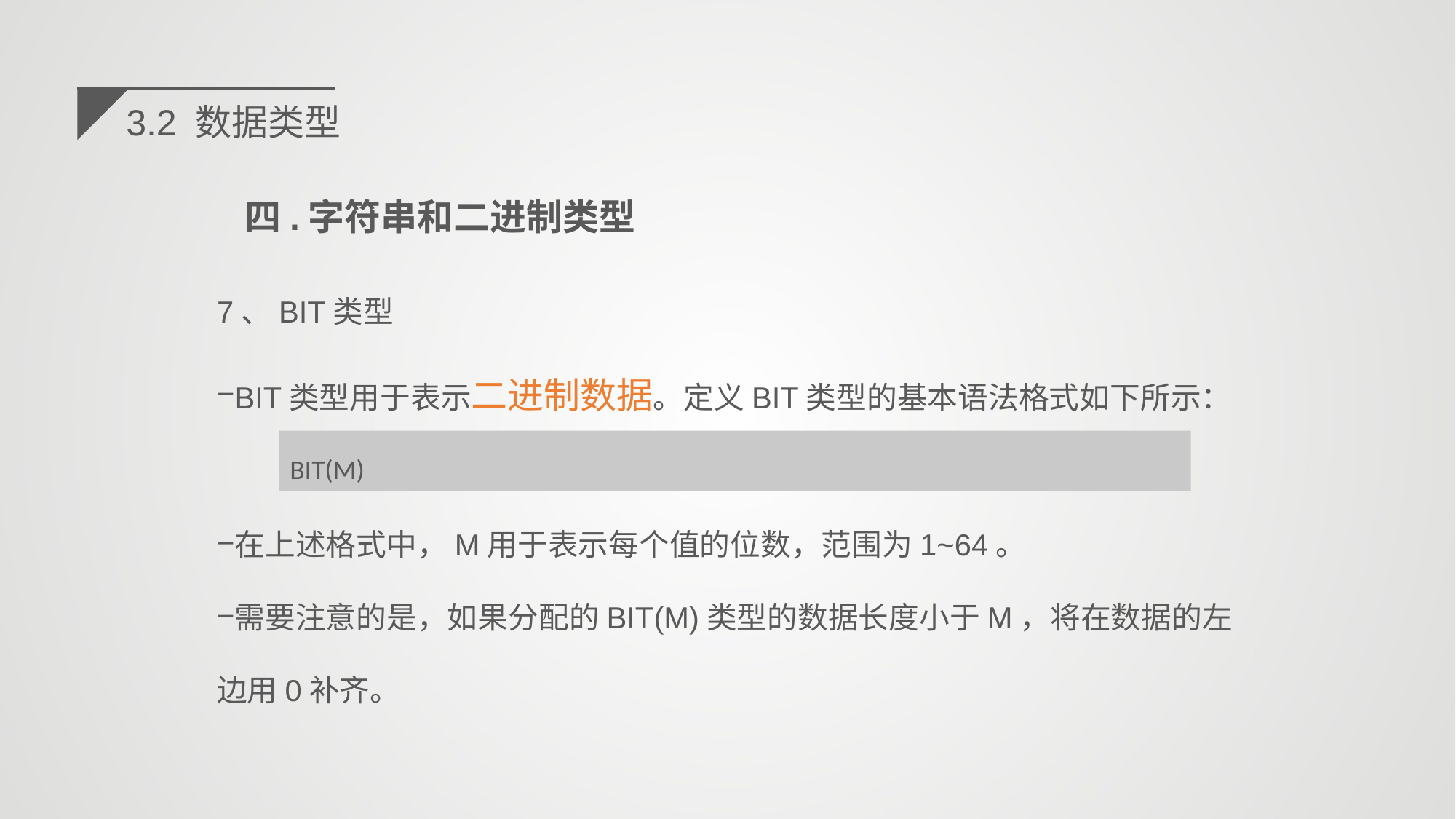

3.2 数据类型

四.字符串和二进制类型
7、BIT类型
BIT类型用于表示二进制数据。定义BIT类型的基本语法格式如下所示：

在上述格式中，M用于表示每个值的位数，范围为1~64。
需要注意的是，如果分配的BIT(M)类型的数据长度小于M，将在数据的左边用0补齐。
BIT(M)